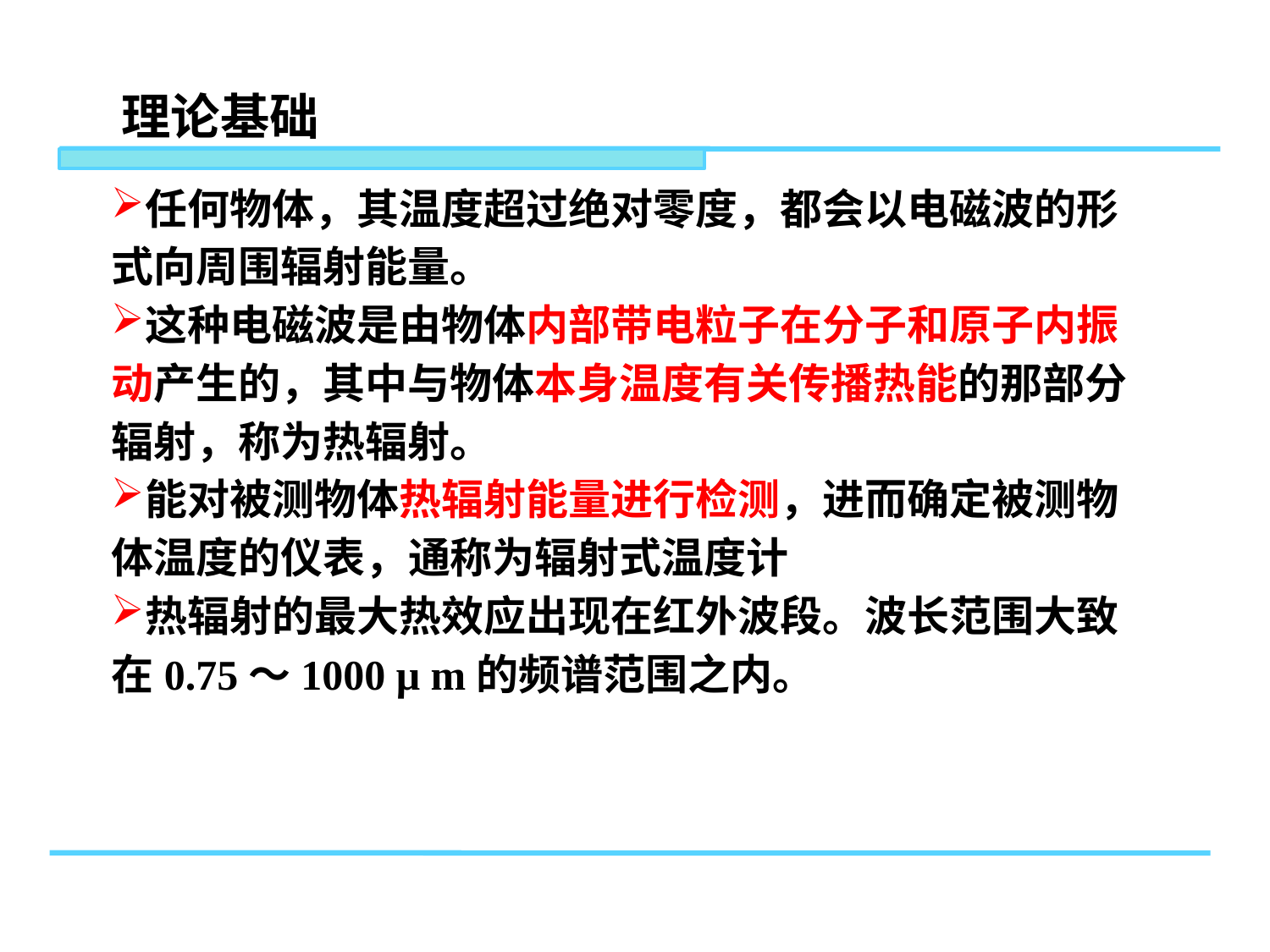

理论基础
任何物体，其温度超过绝对零度，都会以电磁波的形式向周围辐射能量。
这种电磁波是由物体内部带电粒子在分子和原子内振动产生的，其中与物体本身温度有关传播热能的那部分辐射，称为热辐射。
能对被测物体热辐射能量进行检测，进而确定被测物体温度的仪表，通称为辐射式温度计
热辐射的最大热效应出现在红外波段。波长范围大致在0.75～1000 μ m的频谱范围之内。